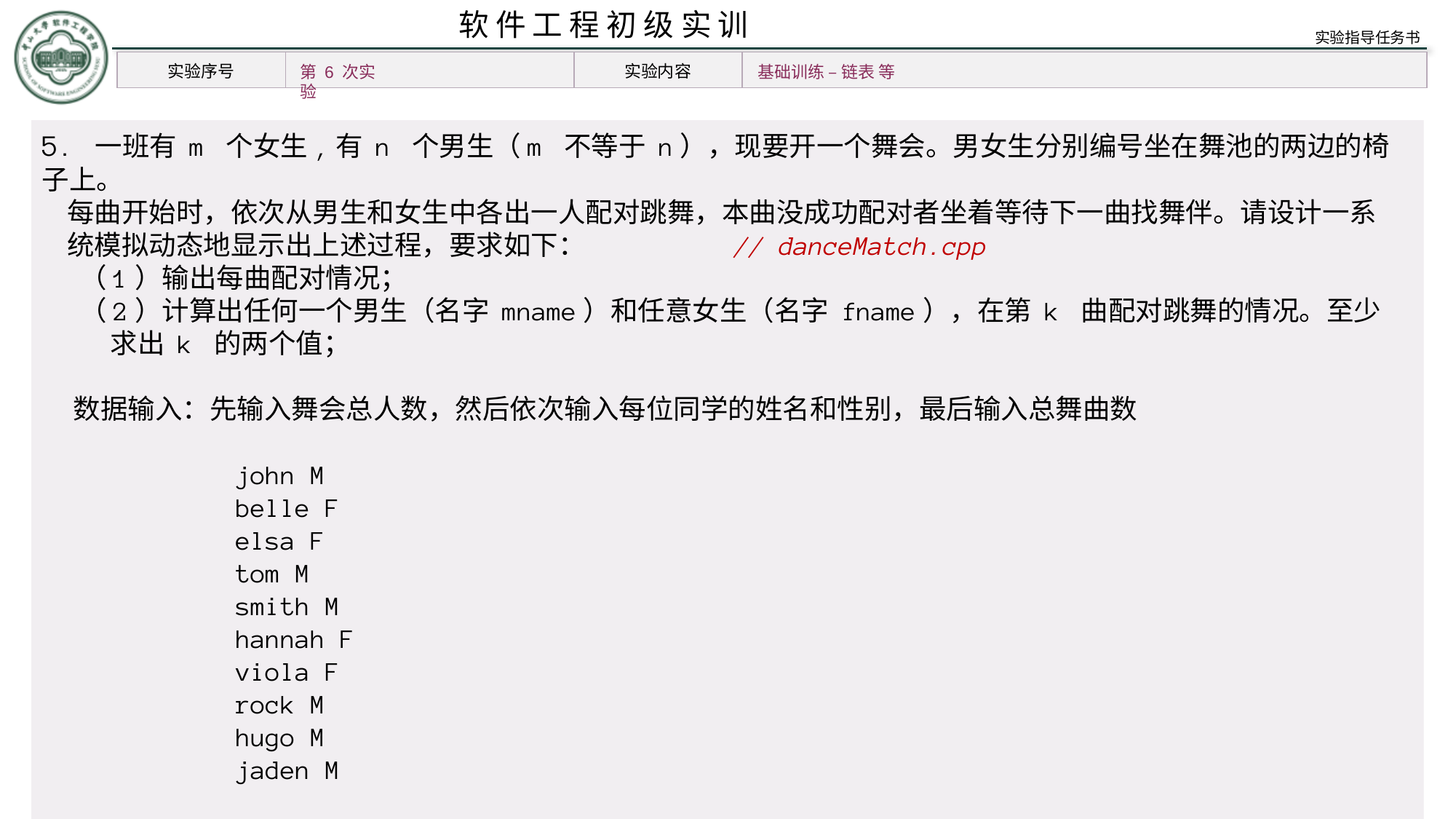

第 6 次实验
基础训练 – 链表 等
5. 一班有 m 个女生,有 n 个男生（m 不等于 n），现要开一个舞会。男女生分别编号坐在舞池的两边的椅子上。
   每曲开始时，依次从男生和女生中各出一人配对跳舞，本曲没成功配对者坐着等待下一曲找舞伴。请设计一系
   统模拟动态地显示出上述过程，要求如下：                       // danceMatch.cpp
     （1）输出每曲配对情况；
     （2）计算出任何一个男生（名字 mname）和任意女生（名字 fname），在第 k 曲配对跳舞的情况。至少
          求出 k 的两个值；

    数据输入：先输入舞会总人数，然后依次输入每位同学的姓名和性别，最后输入总舞曲数

             john M
             belle F
             elsa F
             tom M
             smith M
             hannah F
             viola F
             rock M
             hugo M
             jaden M